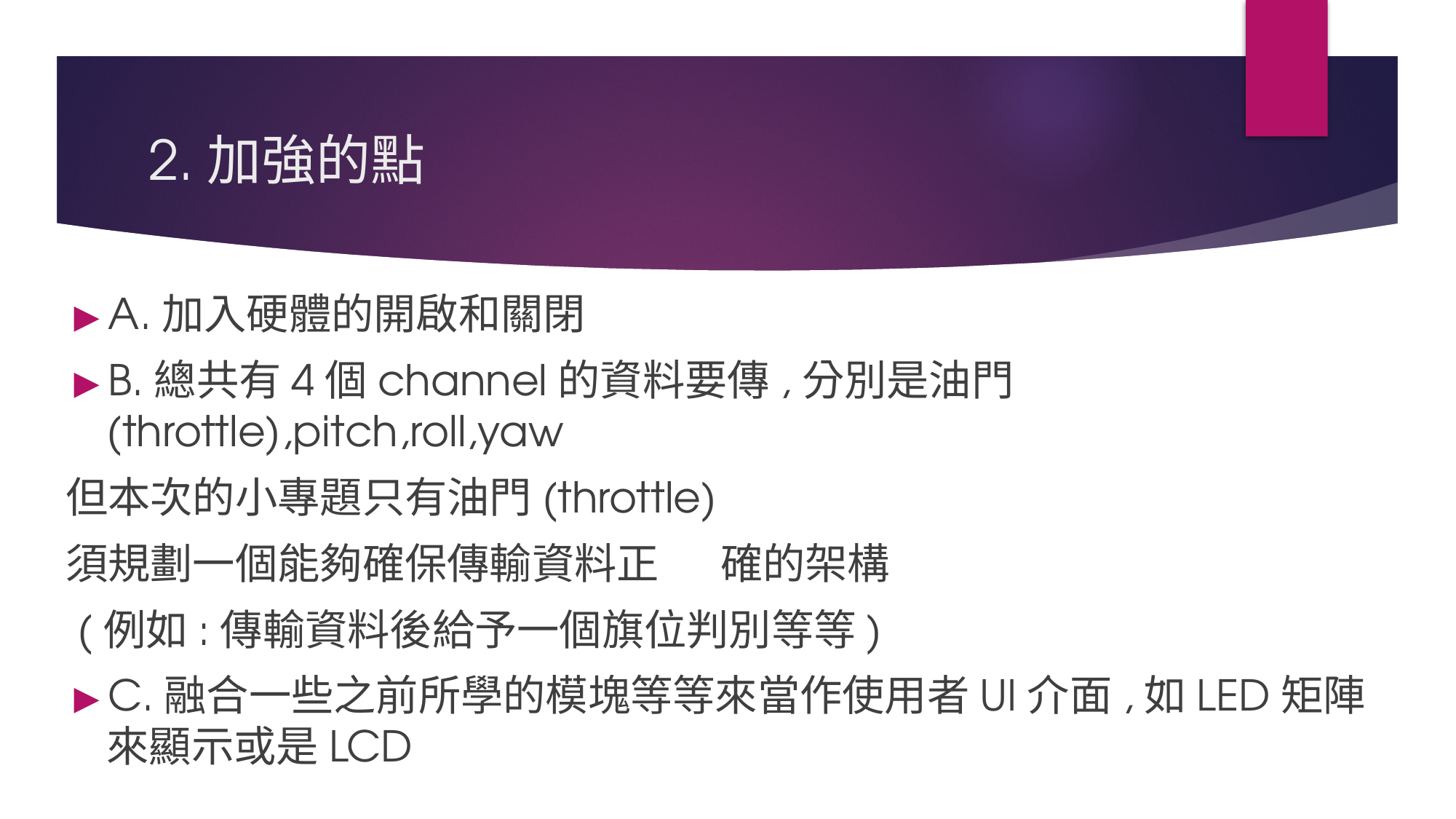

# 2.加強的點
A.加入硬體的開啟和關閉
B.總共有4個channel的資料要傳,分別是油門(throttle),pitch,roll,yaw
但本次的小專題只有油門(throttle)
須規劃一個能夠確保傳輸資料正	確的架構
 (例如:傳輸資料後給予一個旗位判別等等)
C.融合一些之前所學的模塊等等來當作使用者UI介面,如LED矩陣來顯示或是LCD